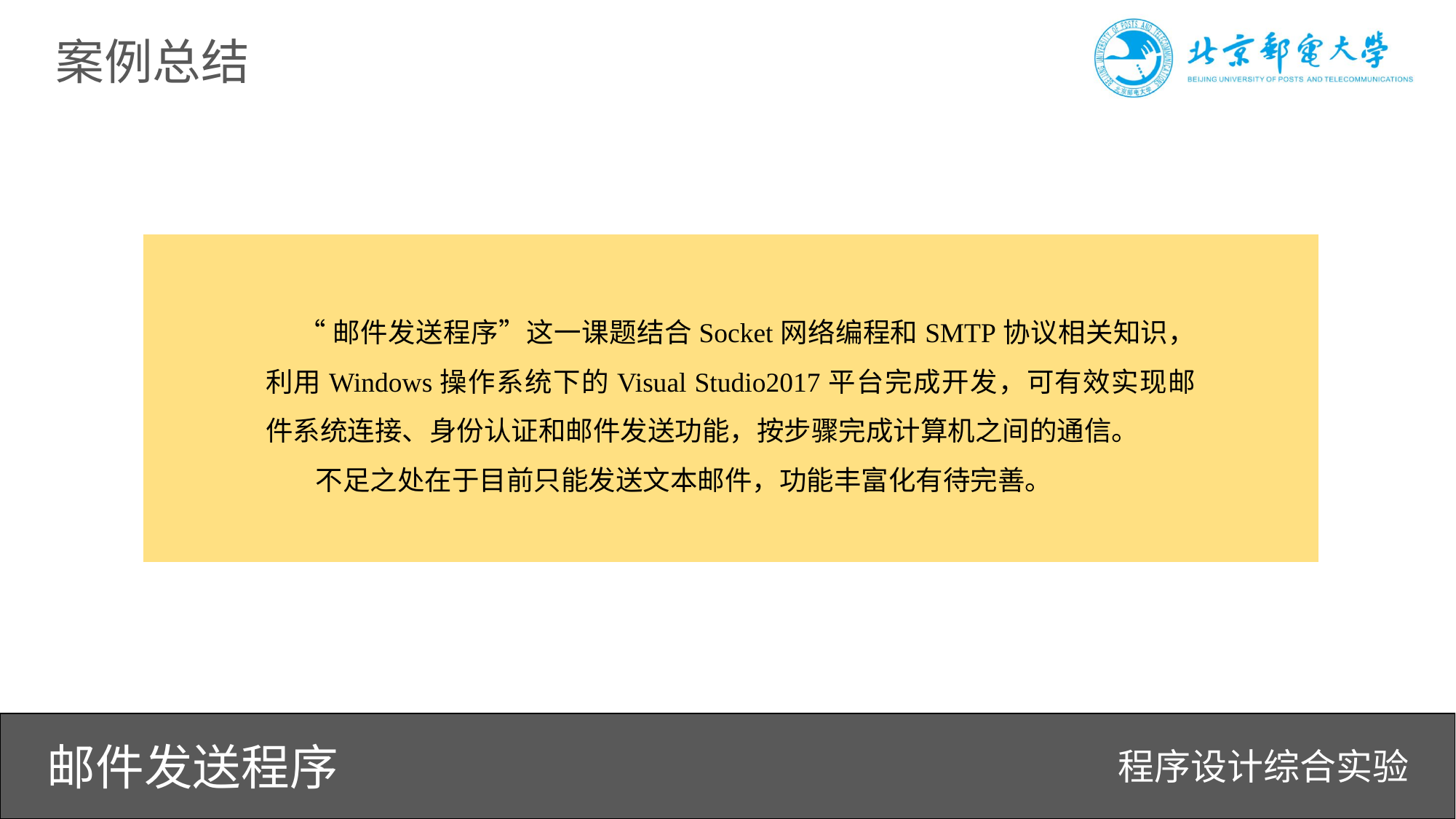

“邮件发送程序”这一课题结合Socket网络编程和SMTP协议相关知识，利用Windows操作系统下的Visual Studio2017平台完成开发，可有效实现邮件系统连接、身份认证和邮件发送功能，按步骤完成计算机之间的通信。
       不足之处在于目前只能发送文本邮件，功能丰富化有待完善。